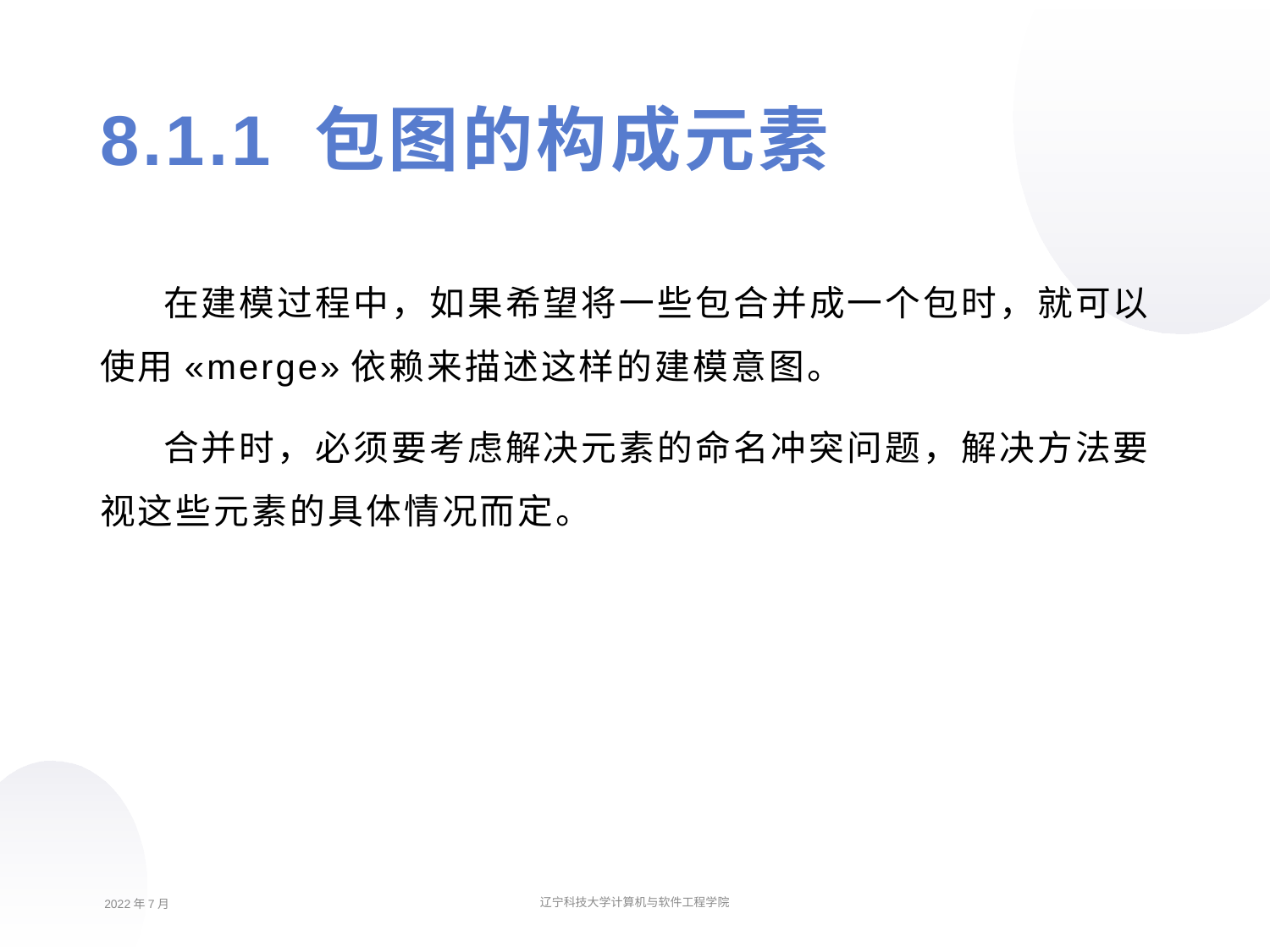

8.1.1 包图的构成元素
在建模过程中，如果希望将一些包合并成一个包时，就可以使用«merge»依赖来描述这样的建模意图。
合并时，必须要考虑解决元素的命名冲突问题，解决方法要视这些元素的具体情况而定。

2022年7月
辽宁科技大学计算机与软件工程学院
13